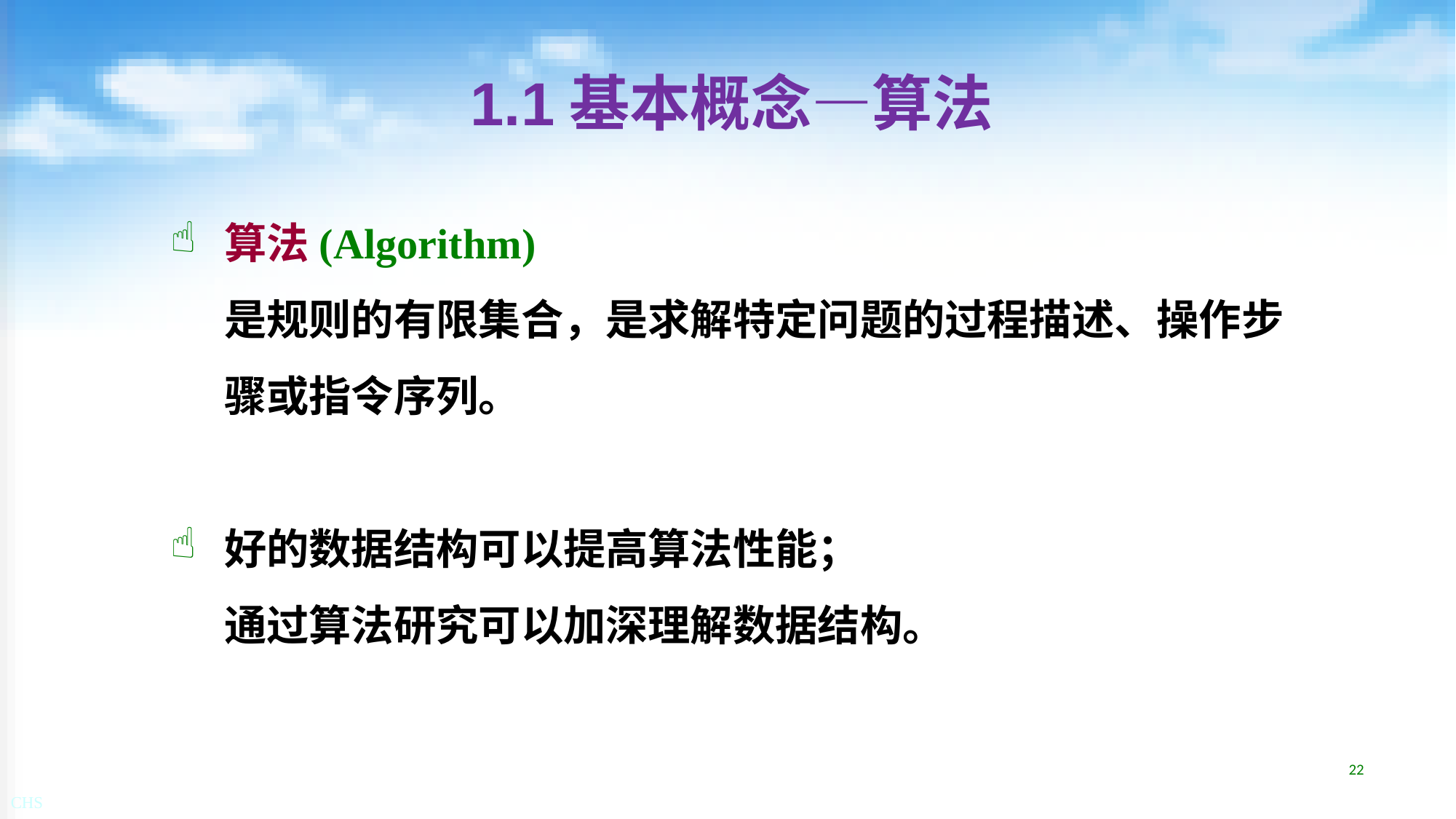

# 1.1基本概念—算法
算法(Algorithm)
	是规则的有限集合，是求解特定问题的过程描述、操作步骤或指令序列。

好的数据结构可以提高算法性能；
	通过算法研究可以加深理解数据结构。
22